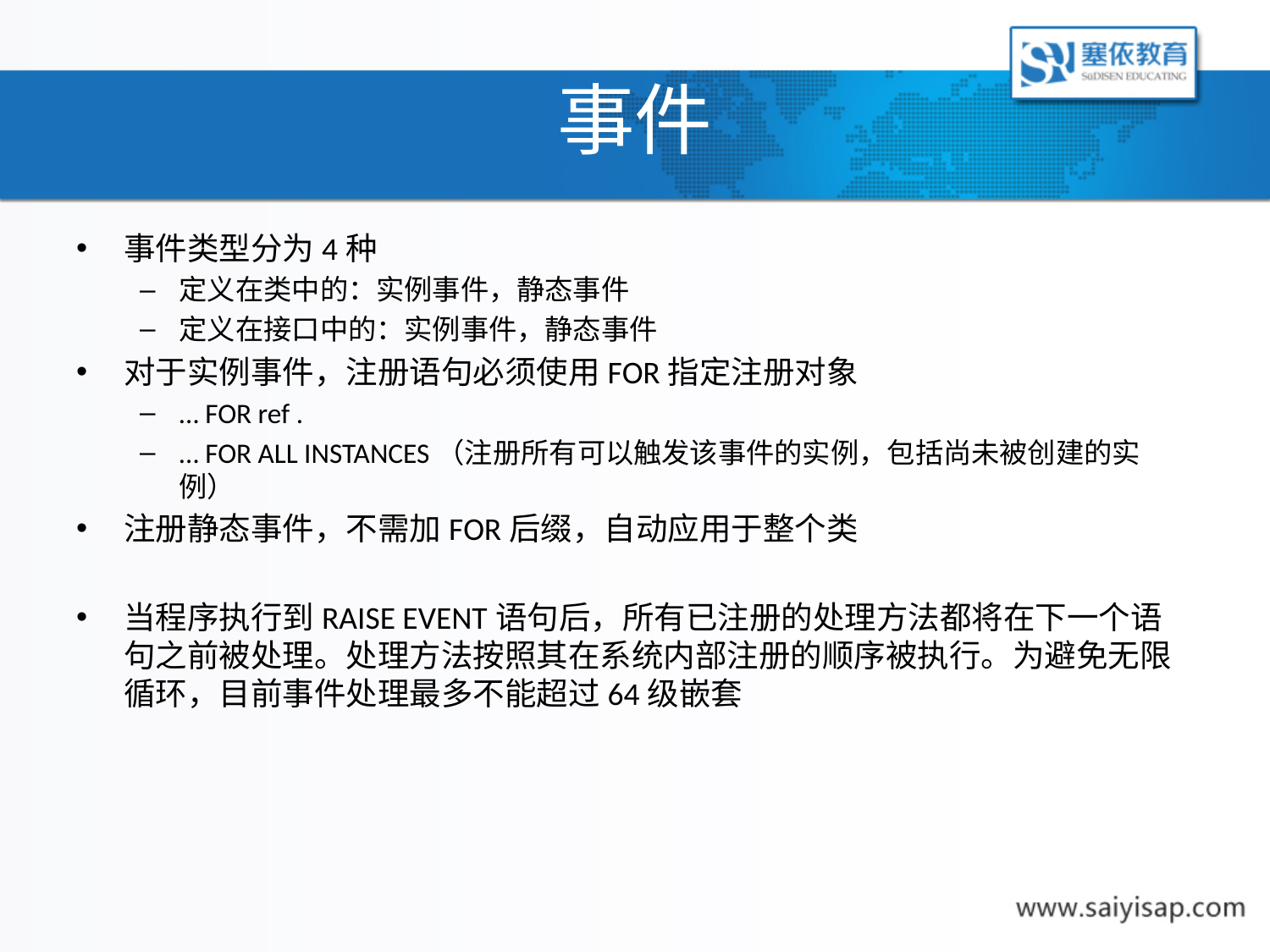

# 事件
事件类型分为4种
定义在类中的：实例事件，静态事件
定义在接口中的：实例事件，静态事件
对于实例事件，注册语句必须使用FOR指定注册对象
… FOR ref .
… FOR ALL INSTANCES（注册所有可以触发该事件的实例，包括尚未被创建的实例）
注册静态事件，不需加FOR后缀，自动应用于整个类

当程序执行到RAISE EVENT语句后，所有已注册的处理方法都将在下一个语句之前被处理。处理方法按照其在系统内部注册的顺序被执行。为避免无限循环，目前事件处理最多不能超过64级嵌套